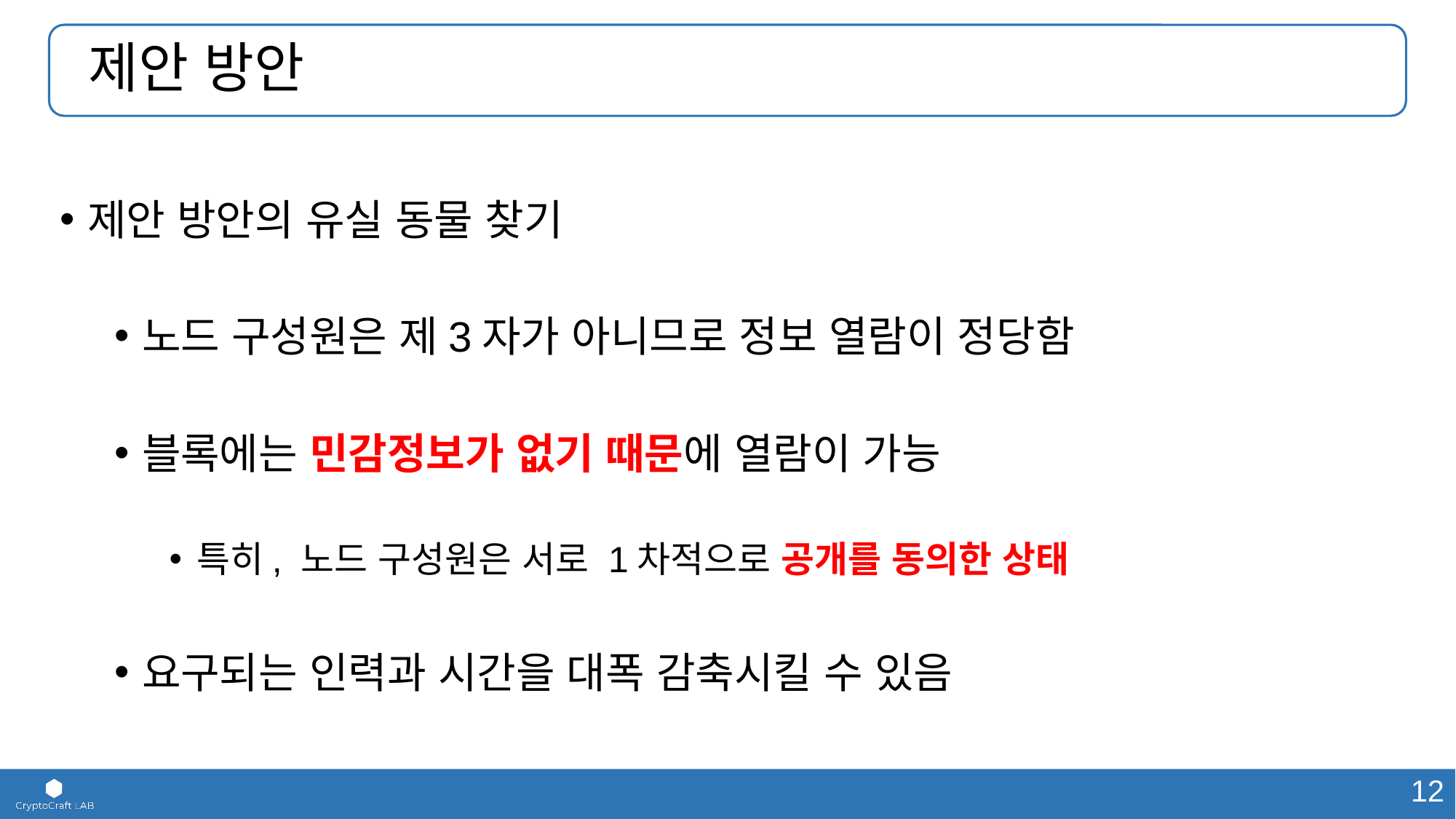

# 제안 방안
제안 방안의 유실 동물 찾기
노드 구성원은 제3자가 아니므로 정보 열람이 정당함
블록에는 민감정보가 없기 때문에 열람이 가능
특히, 노드 구성원은 서로 1차적으로 공개를 동의한 상태
요구되는 인력과 시간을 대폭 감축시킬 수 있음